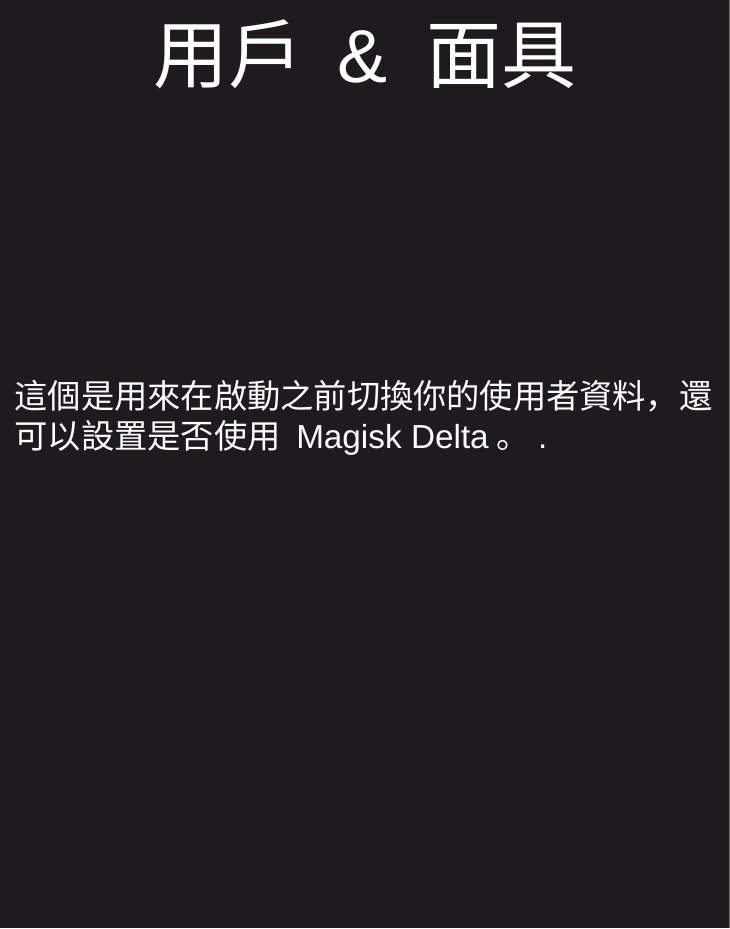

用戶 & 面具
這個是用來在啟動之前切換你的使用者資料，還可以設置是否使用 Magisk Delta。.